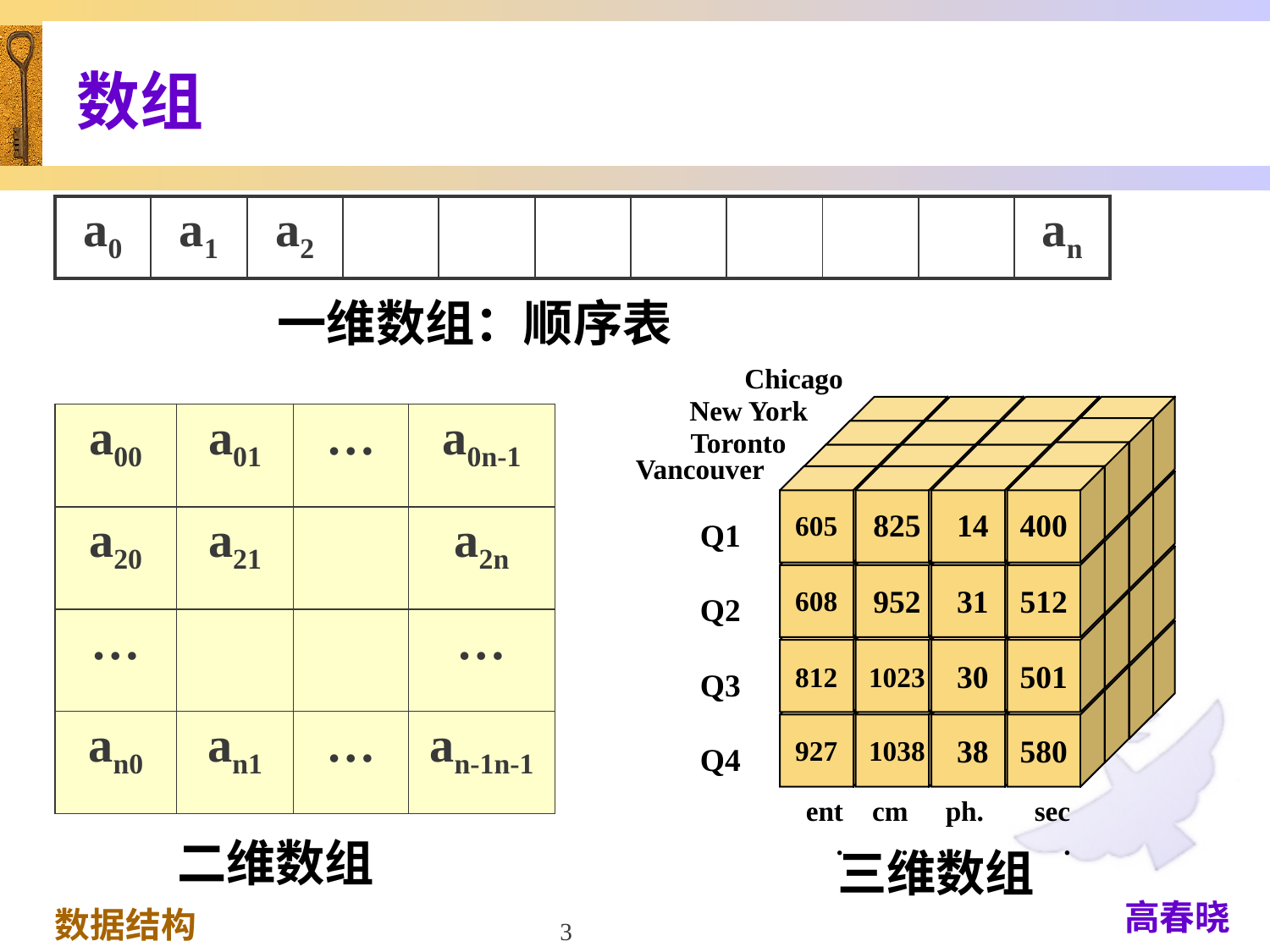

# 数组
| a0 | a1 | a2 |  |  |  |  |  |  |  | an |
| --- | --- | --- | --- | --- | --- | --- | --- | --- | --- | --- |
一维数组：顺序表
Chicago
New York

Toronto
Vancouver
605
825
14
400
608
952
31
512
812
1023
30
501
927
1038
38
580
Q1
Q2
Q3
Q4
ent.
cm.
ph.
sec.
| a00 | a01 | … | a0n-1 |
| --- | --- | --- | --- |
| a20 | a21 |  | a2n |
| … |  |  | … |
| an0 | an1 | … | an-1n-1 |
二维数组
三维数组
3